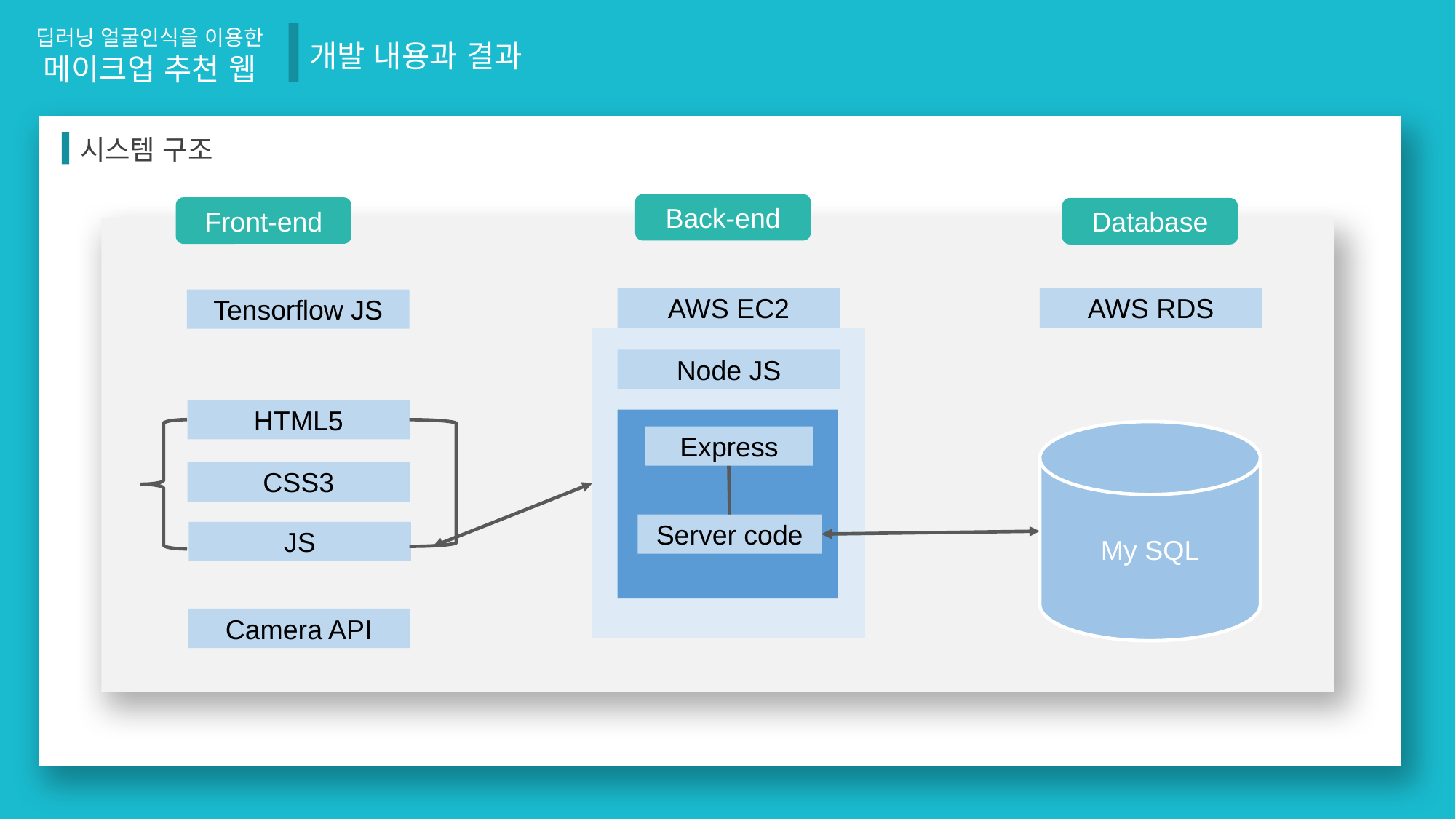

딥러닝 얼굴인식을 이용한
메이크업 추천 웹

개발 내용과 결과

시스템 구조

Back-end
Front-end
Database

AWS EC2
AWS RDS
Tensorflow JS

Node JS
HTML5

My SQL
Express
CSS3
Server code
JS
Camera API